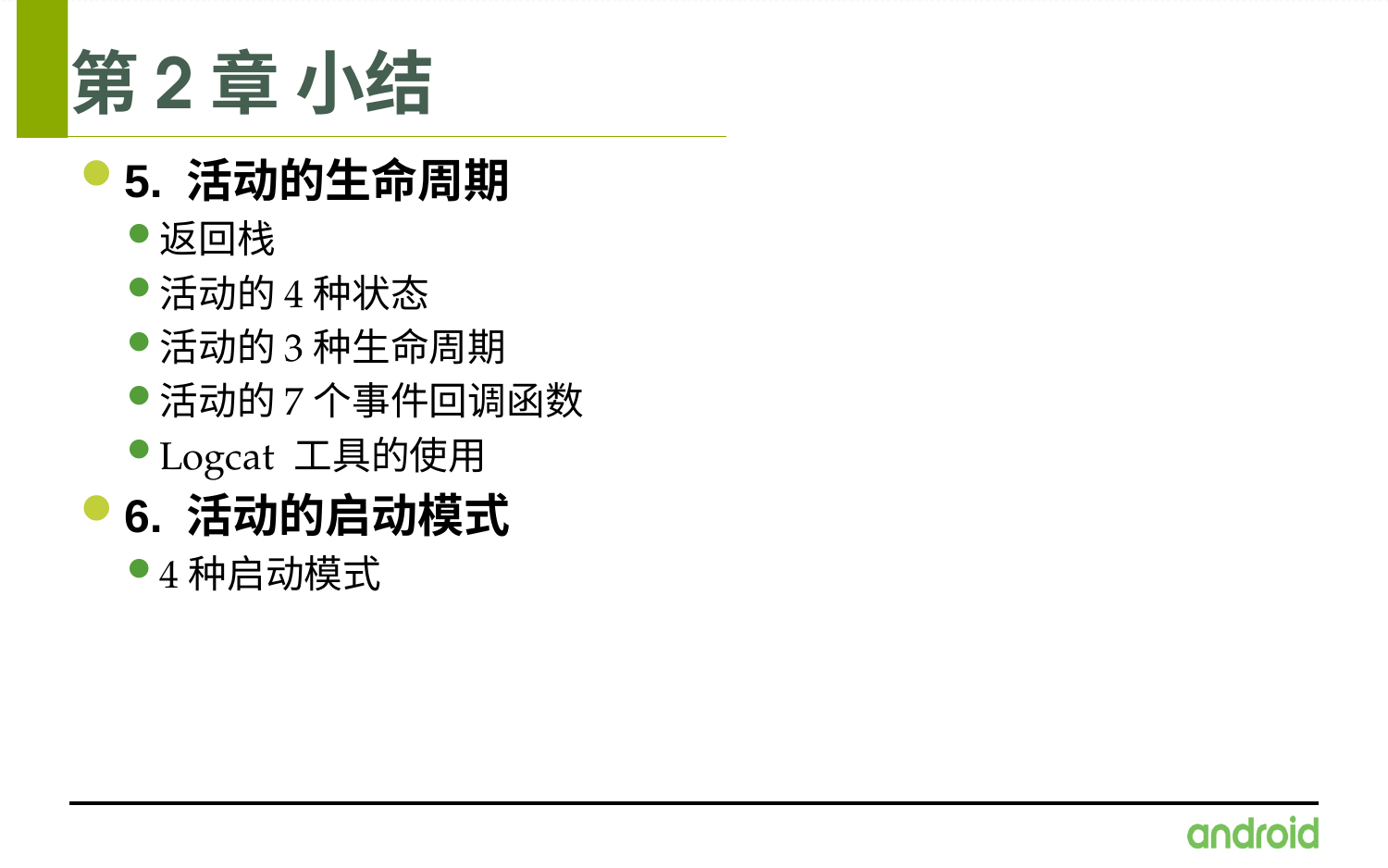

# 第2章 小结
5. 活动的生命周期
返回栈
活动的4种状态
活动的3种生命周期
活动的7个事件回调函数
Logcat 工具的使用
6. 活动的启动模式
4种启动模式